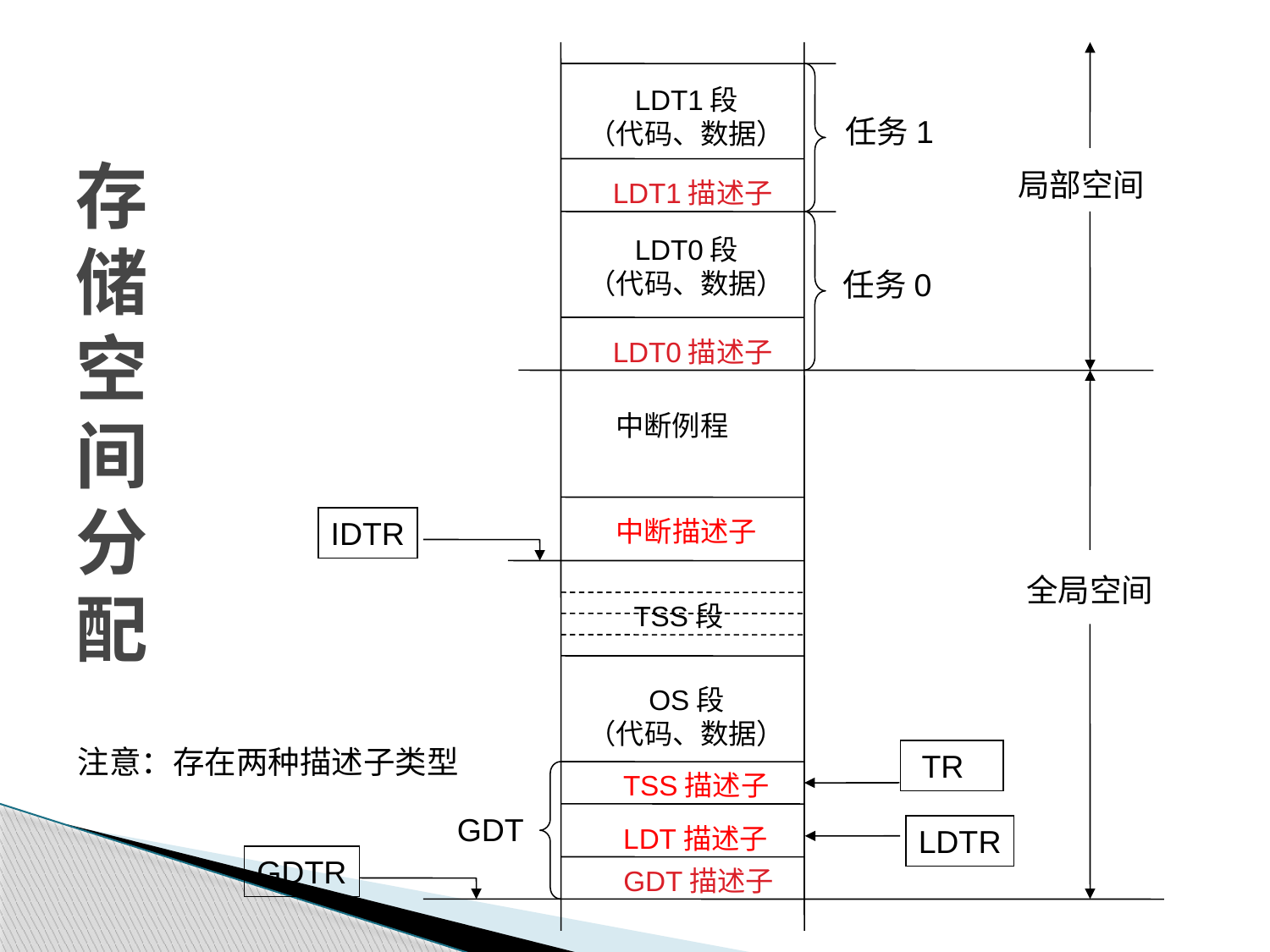

# 存储空间分配

LDT1段
（代码、数据）
任务1

局部空间
LDT1描述子

LDT0段
（代码、数据）
任务0

LDT0描述子

中断例程

IDTR
中断描述子

全局空间

TSS段

OS段
（代码、数据）
注意：存在两种描述子类型
 TR

TSS描述子

GDT

LDT描述子
LDTR

GDTR

GDT描述子